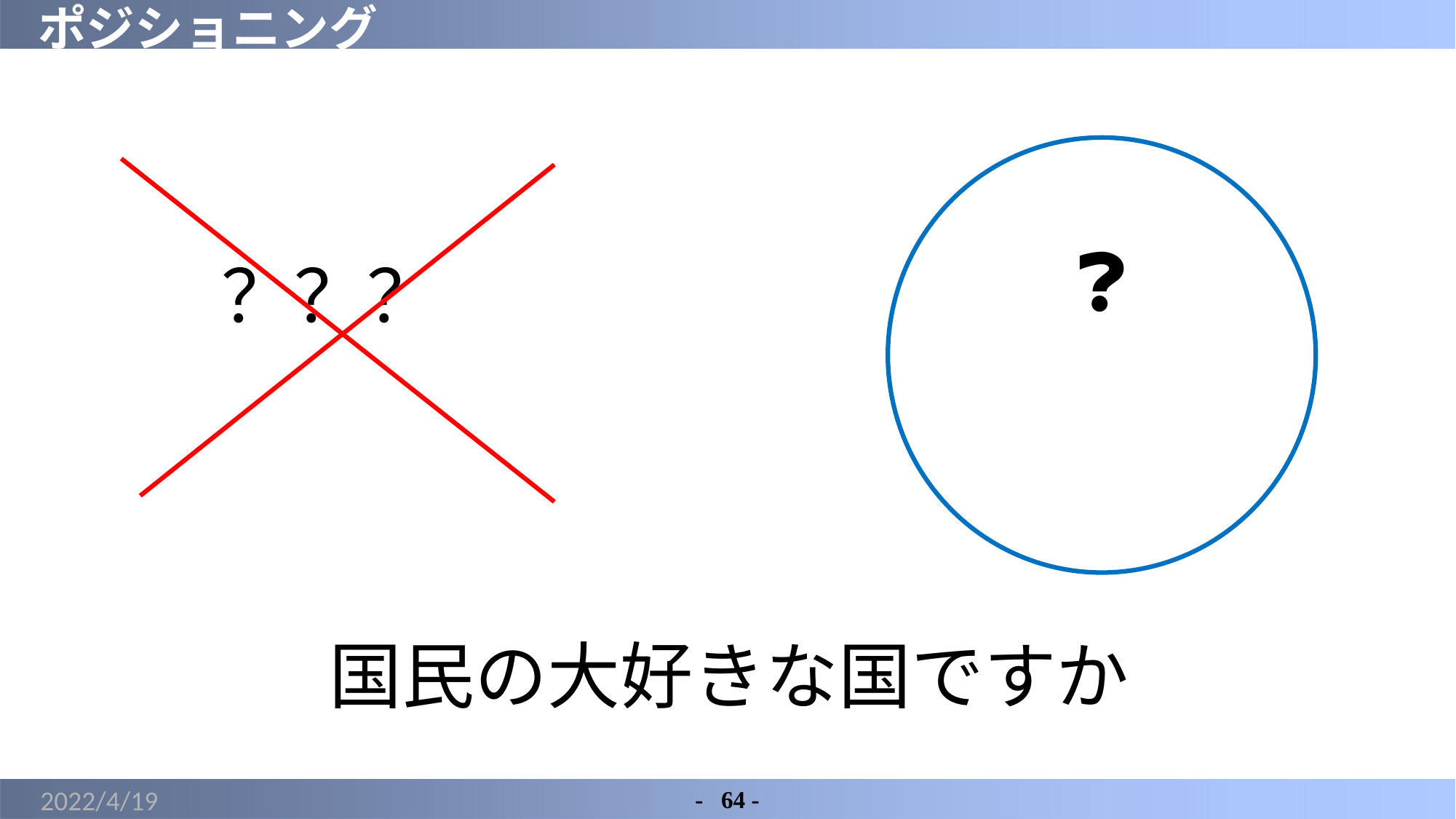

# ポジショニング

❓
？？？
国民の大好きな国ですか
2022/4/19
-	64 -